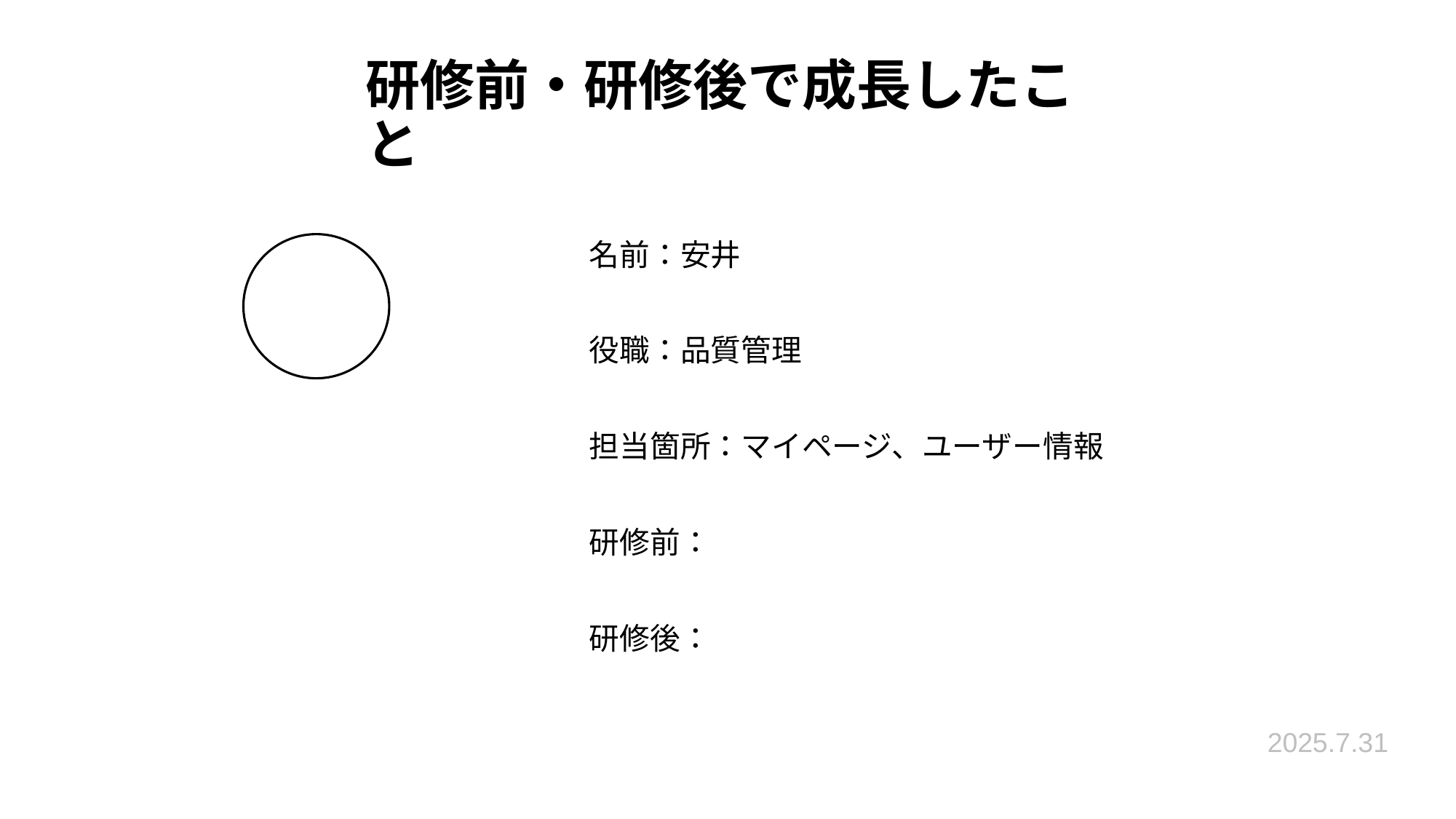

# 研修前・研修後で成長したこと

名前：安井

役職：品質管理

担当箇所：マイページ、ユーザー情報

研修前：

研修後：

2025.7.31